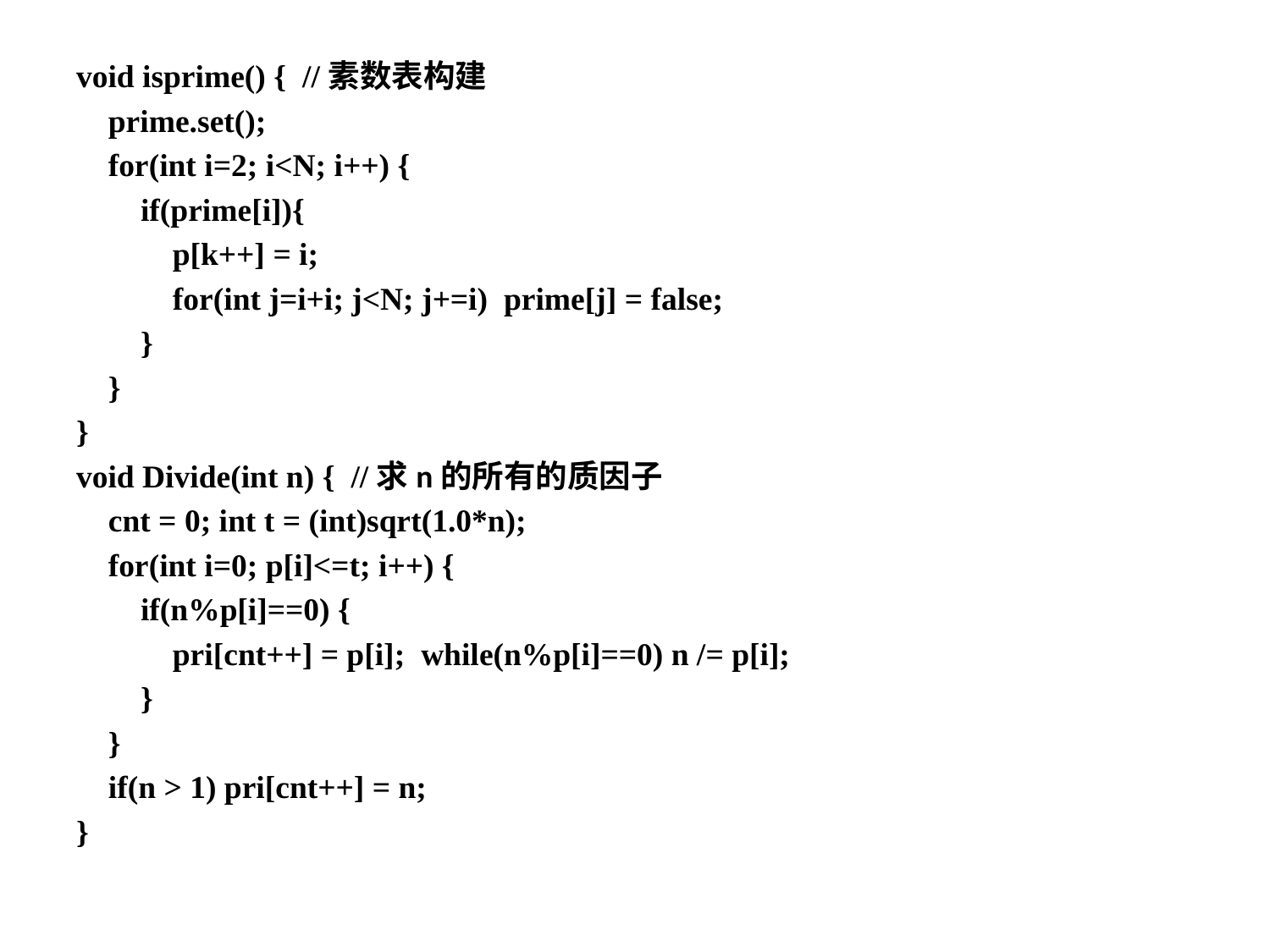

#
void isprime() {  //素数表构建
    prime.set();
    for(int i=2; i<N; i++) {
        if(prime[i]){
            p[k++] = i;
            for(int j=i+i; j<N; j+=i)  prime[j] = false;
        }
    }
}
void Divide(int n) {  //求n的所有的质因子
    cnt = 0; int t = (int)sqrt(1.0*n);
    for(int i=0; p[i]<=t; i++) {
        if(n%p[i]==0) {
            pri[cnt++] = p[i];  while(n%p[i]==0) n /= p[i];
        }
    }
    if(n > 1) pri[cnt++] = n;
}